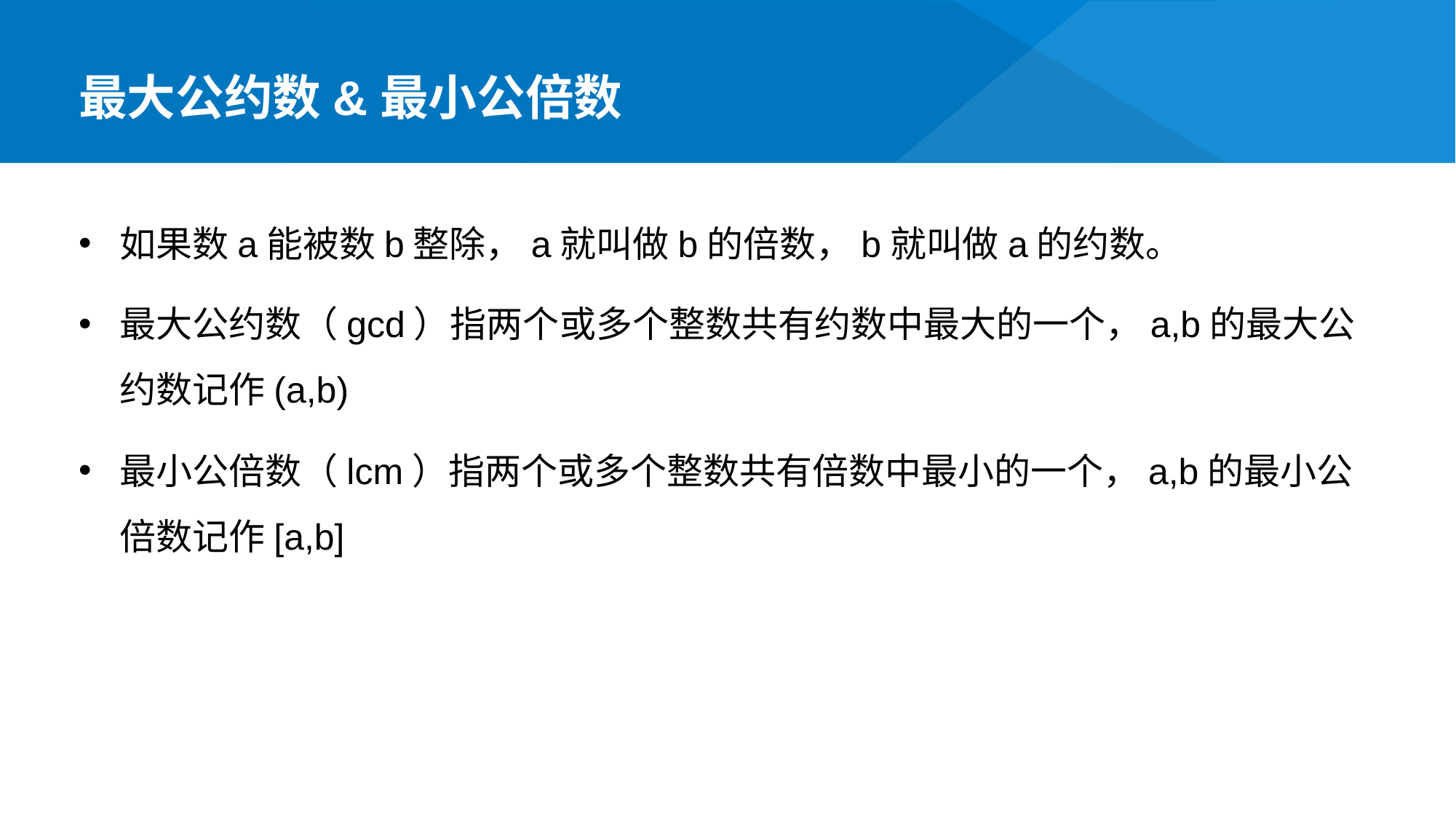

最大公约数&最小公倍数
如果数a能被数b整除，a就叫做b的倍数，b就叫做a的约数。
最大公约数（gcd）指两个或多个整数共有约数中最大的一个，a,b的最大公约数记作(a,b)
最小公倍数（lcm）指两个或多个整数共有倍数中最小的一个，a,b的最小公倍数记作[a,b]